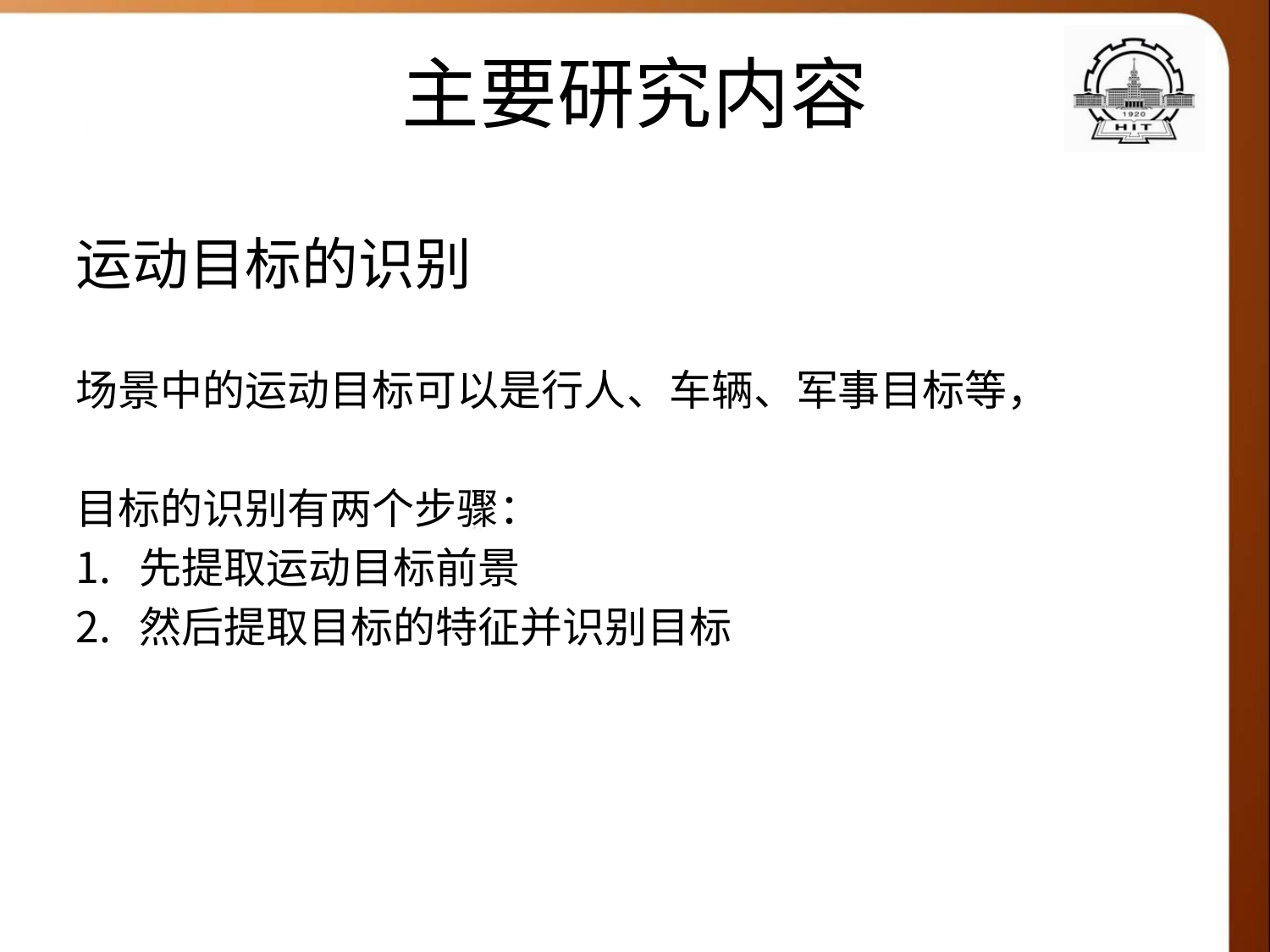

# 主要研究内容
运动目标的识别

场景中的运动目标可以是行人、车辆、军事目标等，

目标的识别有两个步骤：
先提取运动目标前景
然后提取目标的特征并识别目标